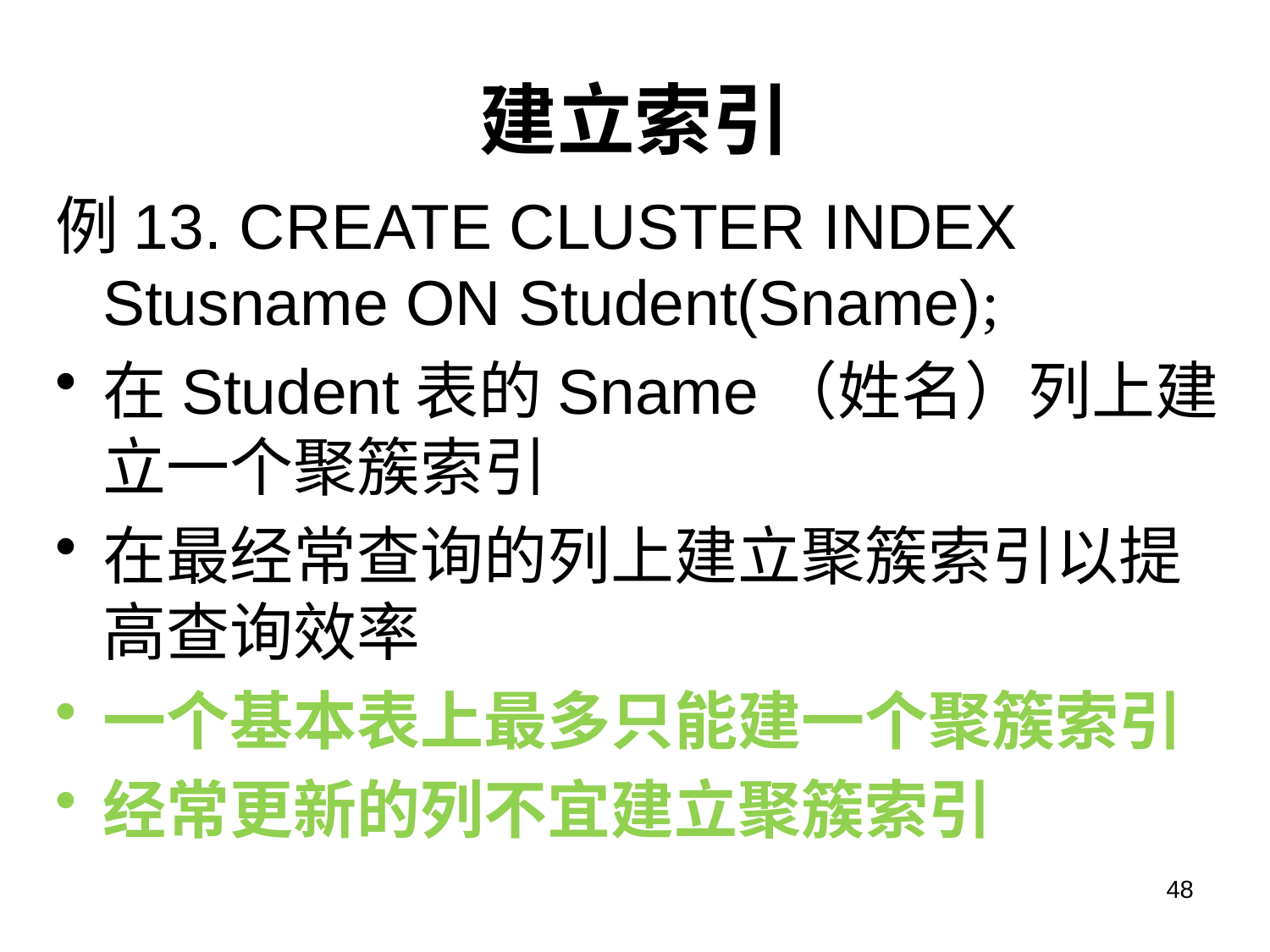

# 建立索引
例13. CREATE CLUSTER INDEX Stusname ON Student(Sname);
在Student表的Sname（姓名）列上建立一个聚簇索引
在最经常查询的列上建立聚簇索引以提高查询效率
一个基本表上最多只能建一个聚簇索引
经常更新的列不宜建立聚簇索引
48